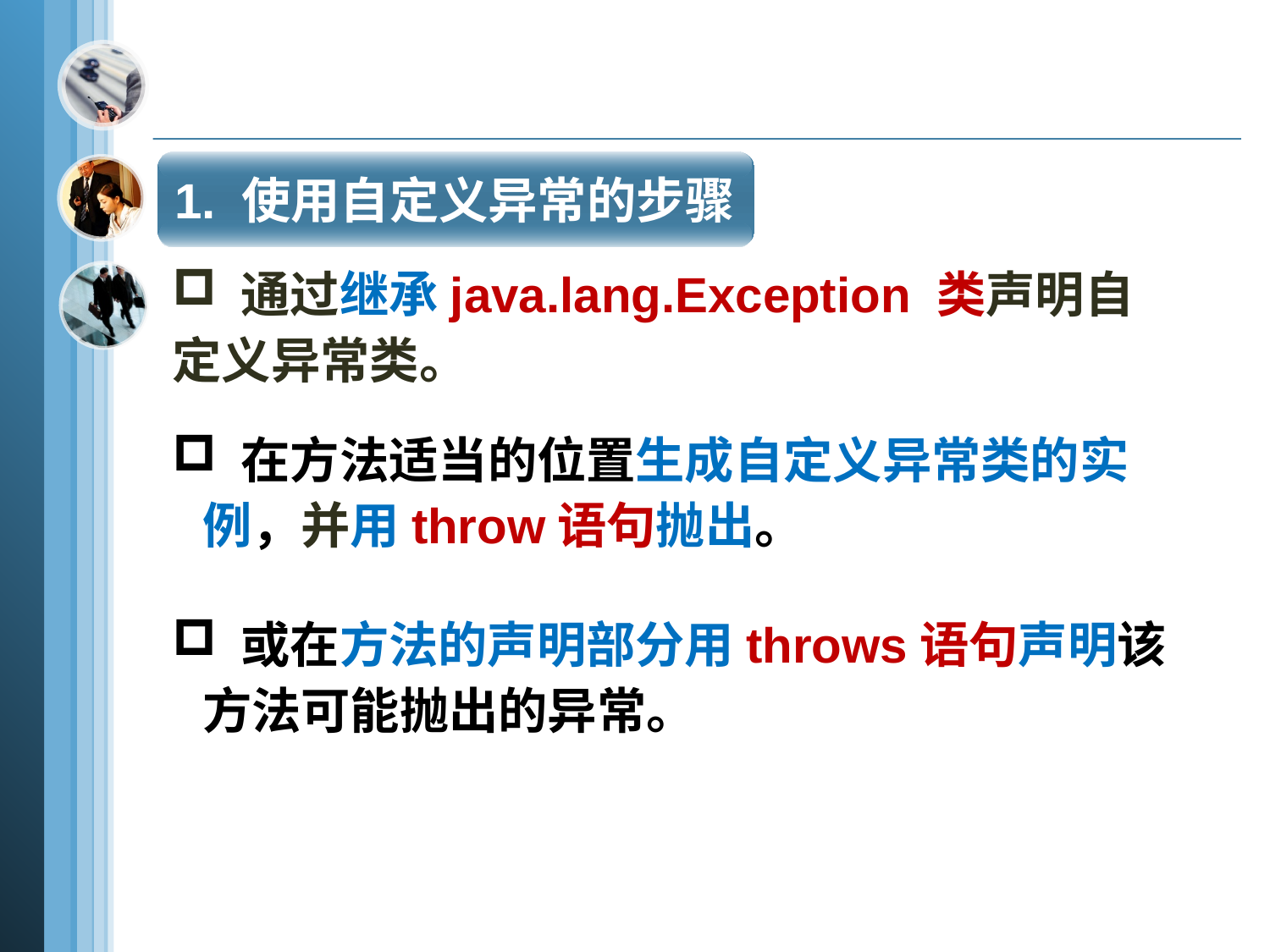

1. 使用自定义异常的步骤

 通过继承java.lang.Exception 类声明自定义异常类。
 在方法适当的位置生成自定义异常类的实例，并用throw语句抛出。
 或在方法的声明部分用throws语句声明该方法可能抛出的异常。